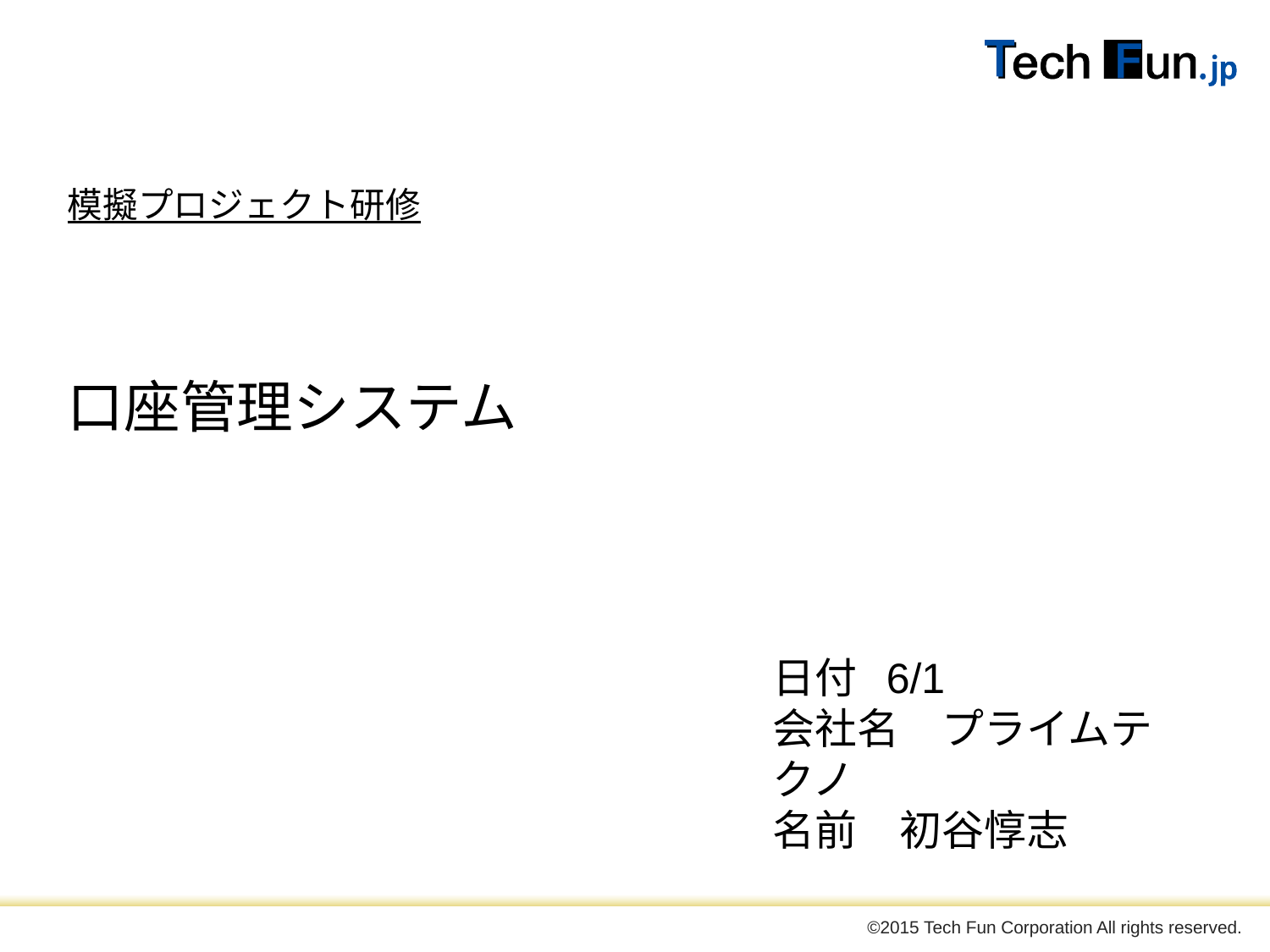

模擬プロジェクト研修

口座管理システム
日付  6/1
会社名　プライムテクノ
名前　初谷惇志
©2015 Tech Fun Corporation All rights reserved.